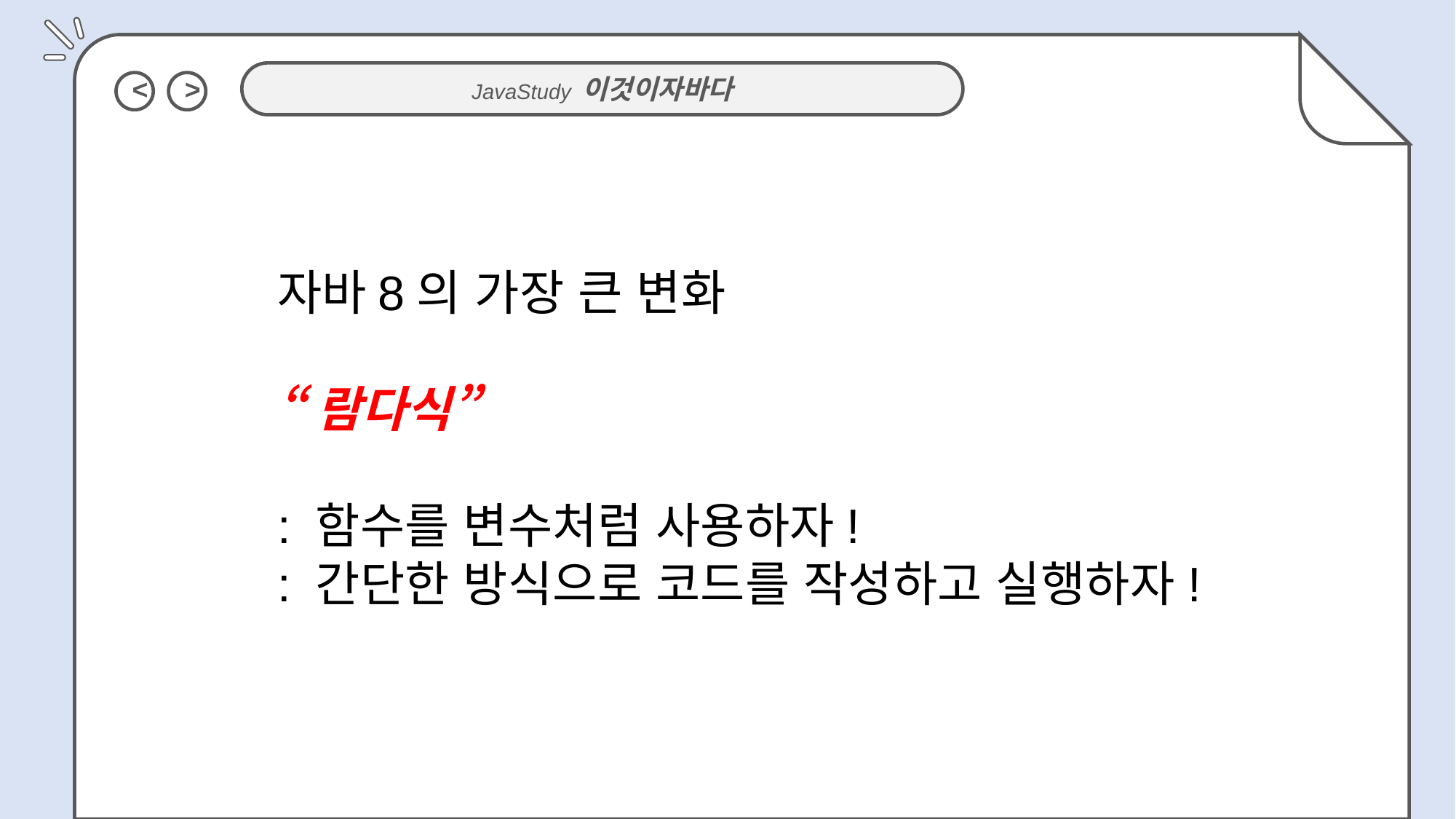

자바8의 가장 큰 변화

“람다식”

: 함수를 변수처럼 사용하자!
: 간단한 방식으로 코드를 작성하고 실행하자!